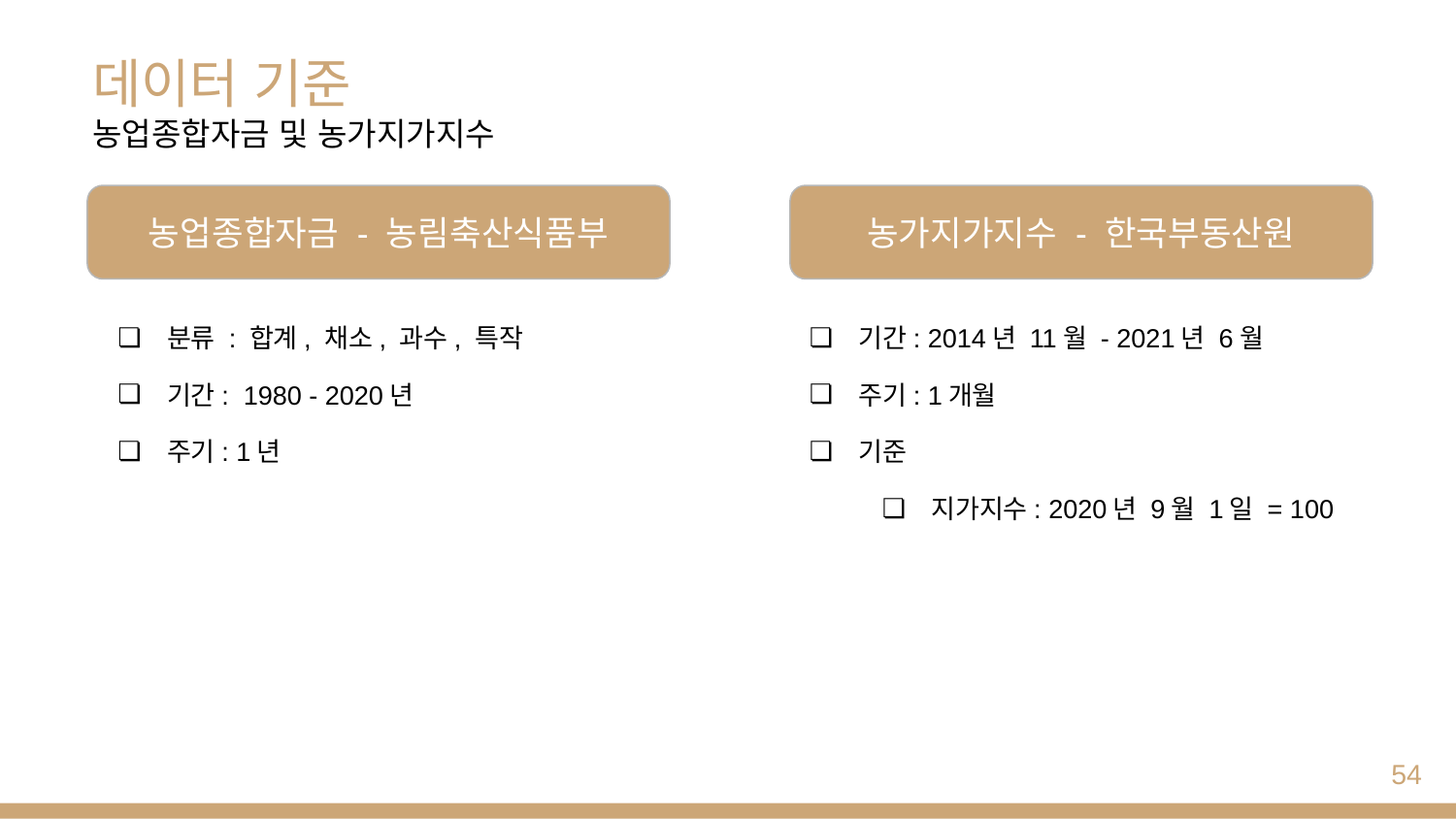

# 데이터 기준
농업종합자금 및 농가지가지수
농업종합자금 - 농림축산식품부
농가지가지수 - 한국부동산원
분류 : 합계, 채소, 과수, 특작
기간:  1980 - 2020년
주기: 1년
기간: 2014년 11월 - 2021년 6월
주기: 1개월
기준
지가지수: 2020년 9월 1일 = 100
54